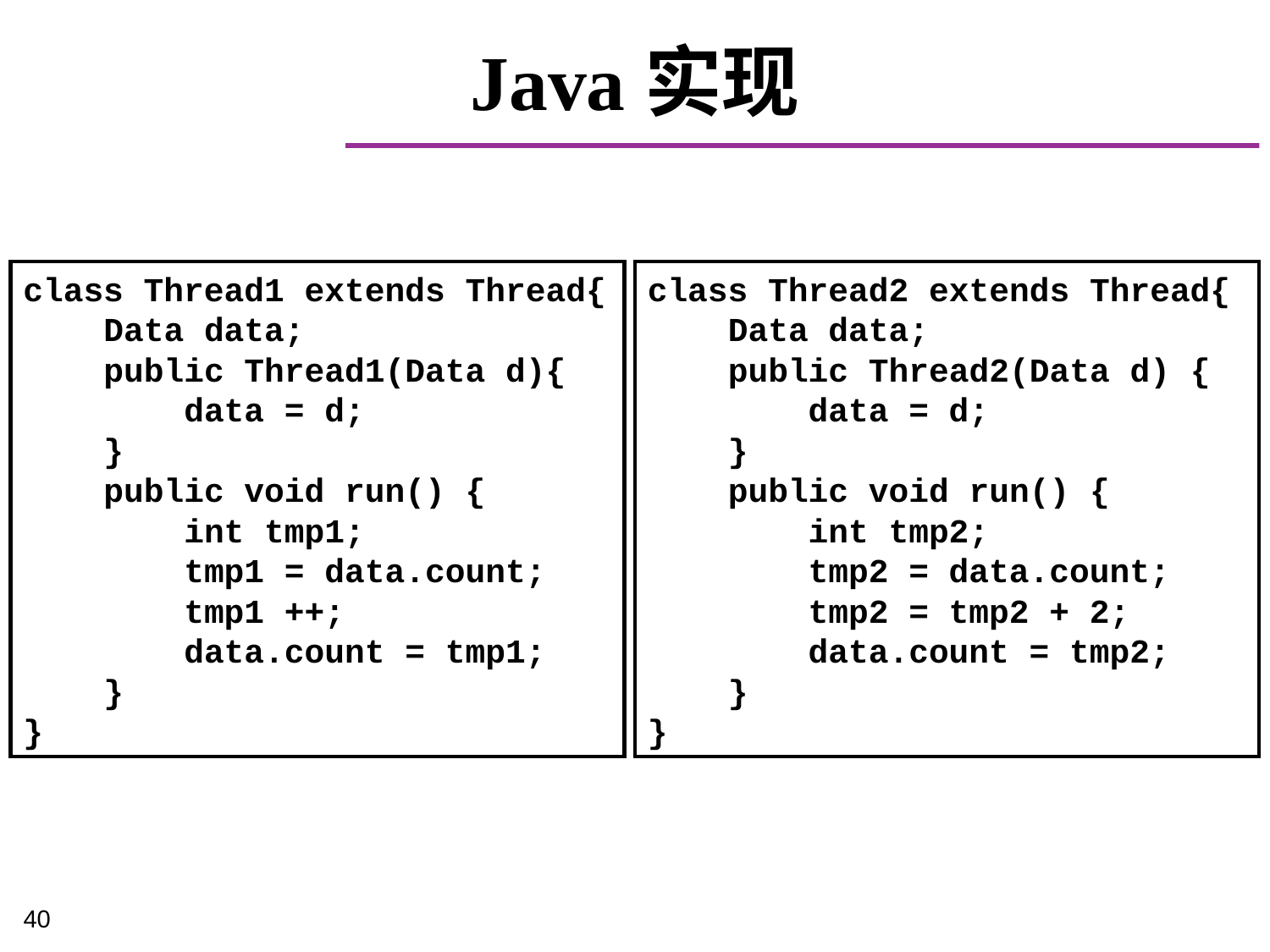

# Java实现
class Thread1 extends Thread{
    Data data;
    public Thread1(Data d){
        data = d;
    }
    public void run() {
        int tmp1;
        tmp1 = data.count;
        tmp1 ++;
        data.count = tmp1;
    }
}
class Thread2 extends Thread{
    Data data;
    public Thread2(Data d) {
        data = d;
    }
    public void run() {
        int tmp2;
        tmp2 = data.count;
        tmp2 = tmp2 + 2;
        data.count = tmp2;
    }
}
40